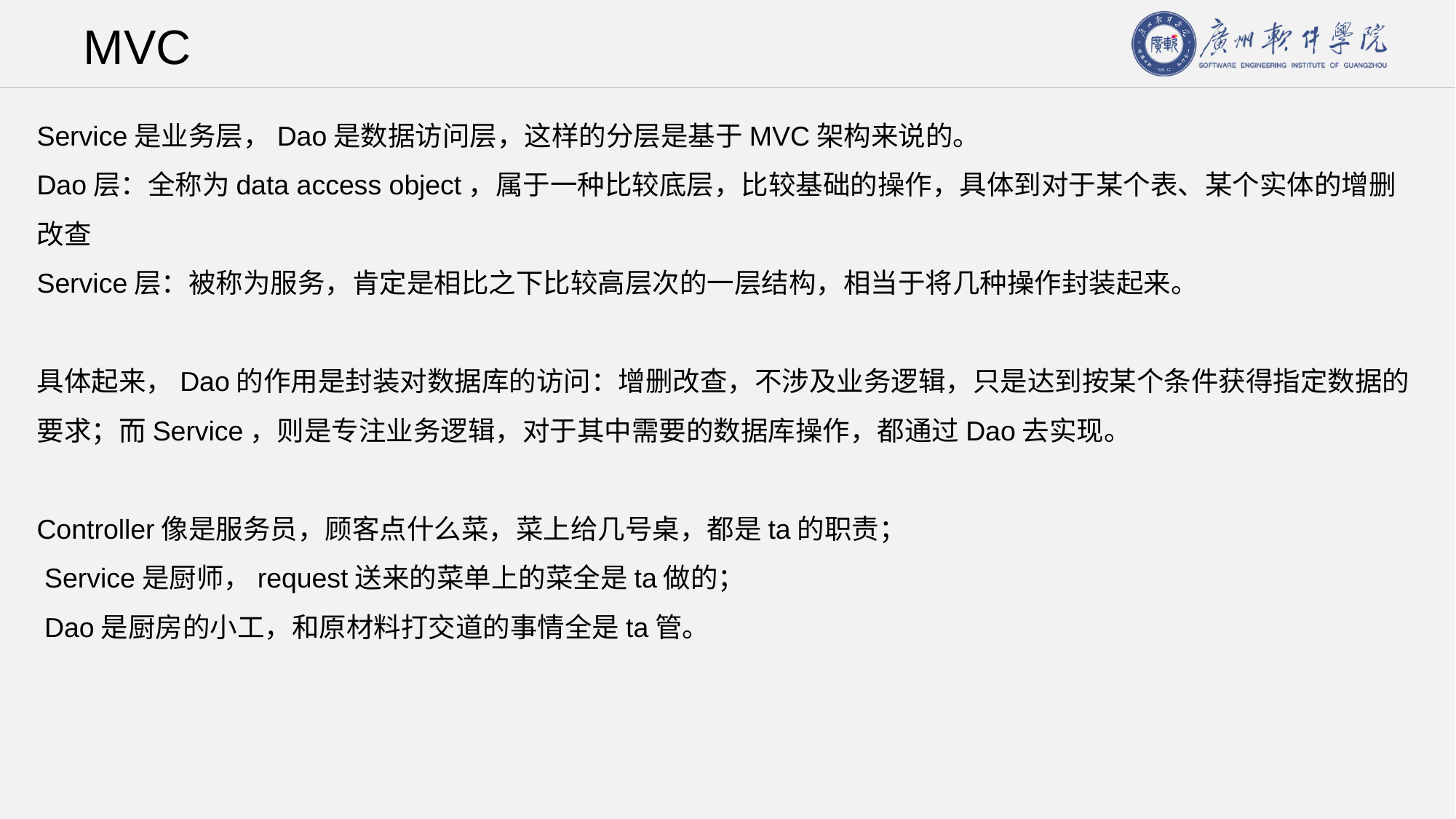

# MVC
Service是业务层，Dao是数据访问层，这样的分层是基于MVC架构来说的。
Dao层：全称为data access object，属于一种比较底层，比较基础的操作，具体到对于某个表、某个实体的增删改查
Service层：被称为服务，肯定是相比之下比较高层次的一层结构，相当于将几种操作封装起来。

具体起来，Dao的作用是封装对数据库的访问：增删改查，不涉及业务逻辑，只是达到按某个条件获得指定数据的要求；而Service，则是专注业务逻辑，对于其中需要的数据库操作，都通过Dao去实现。

Controller像是服务员，顾客点什么菜，菜上给几号桌，都是ta的职责；
 Service是厨师，request送来的菜单上的菜全是ta做的；
 Dao是厨房的小工，和原材料打交道的事情全是ta管。